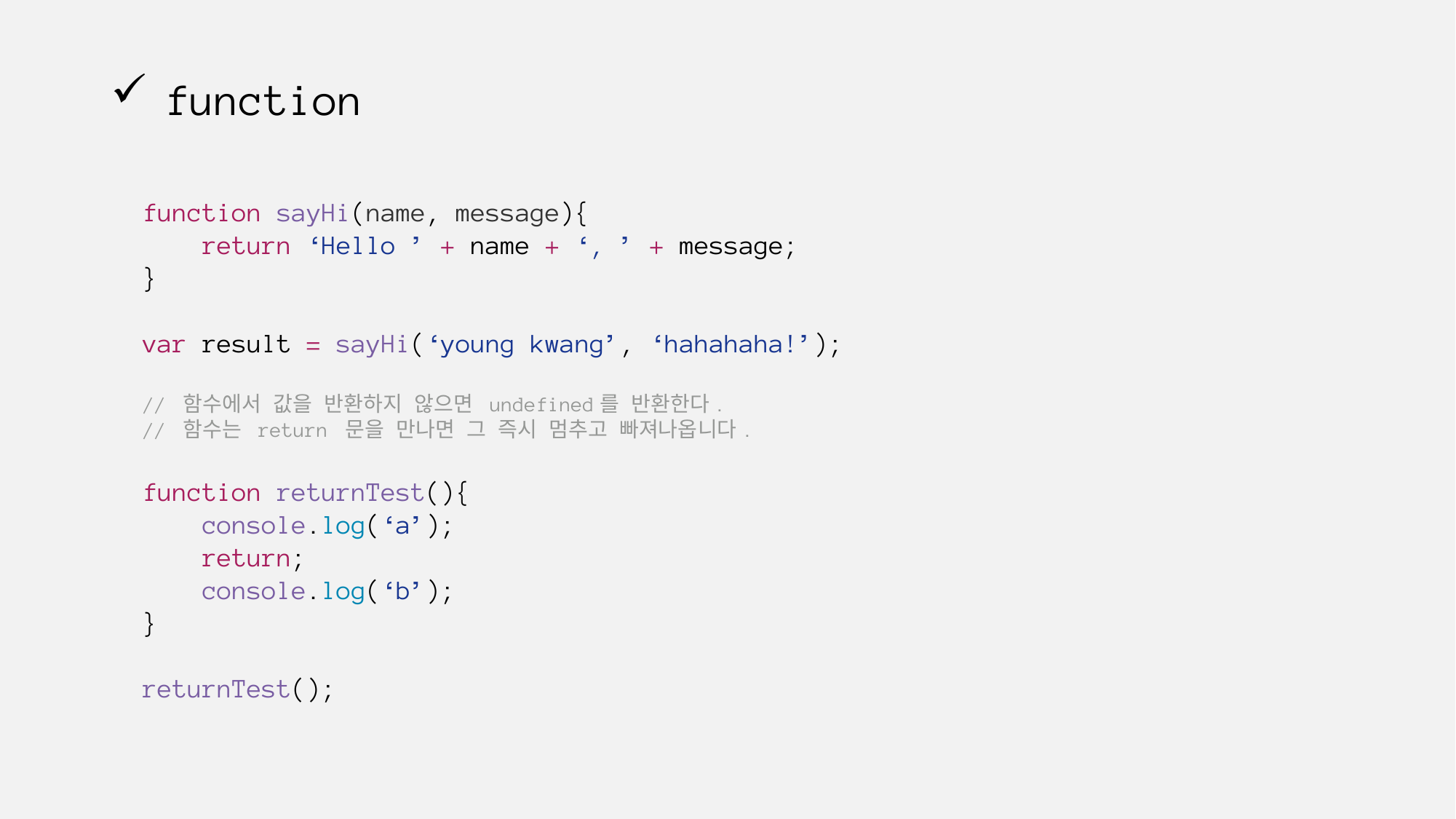

# function
function sayHi(name, message){
    return ‘Hello ’ + name + ‘, ’ + message;
}

var result = sayHi(‘young kwang’, ‘hahahaha!’);

// 함수에서 값을 반환하지 않으면 undefined를 반환한다.
// 함수는 return 문을 만나면 그 즉시 멈추고 빠져나옵니다.

function returnTest(){
    console.log(‘a’);
    return;
    console.log(‘b’);
}

returnTest();